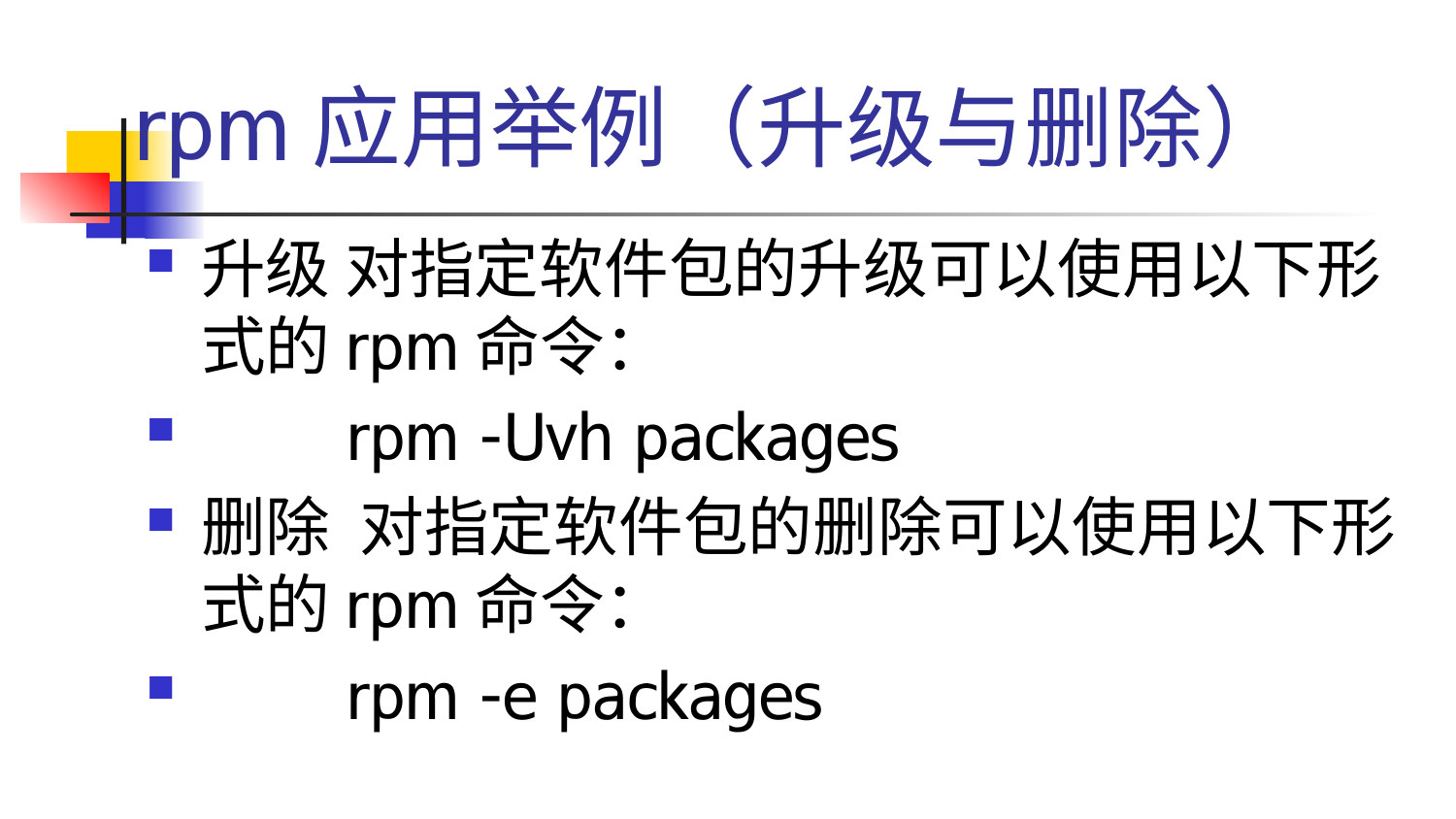

# rpm应用举例（升级与删除）
升级 对指定软件包的升级可以使用以下形式的rpm命令：
 	rpm -Uvh packages
删除  对指定软件包的删除可以使用以下形式的rpm命令：
 	rpm -e packages